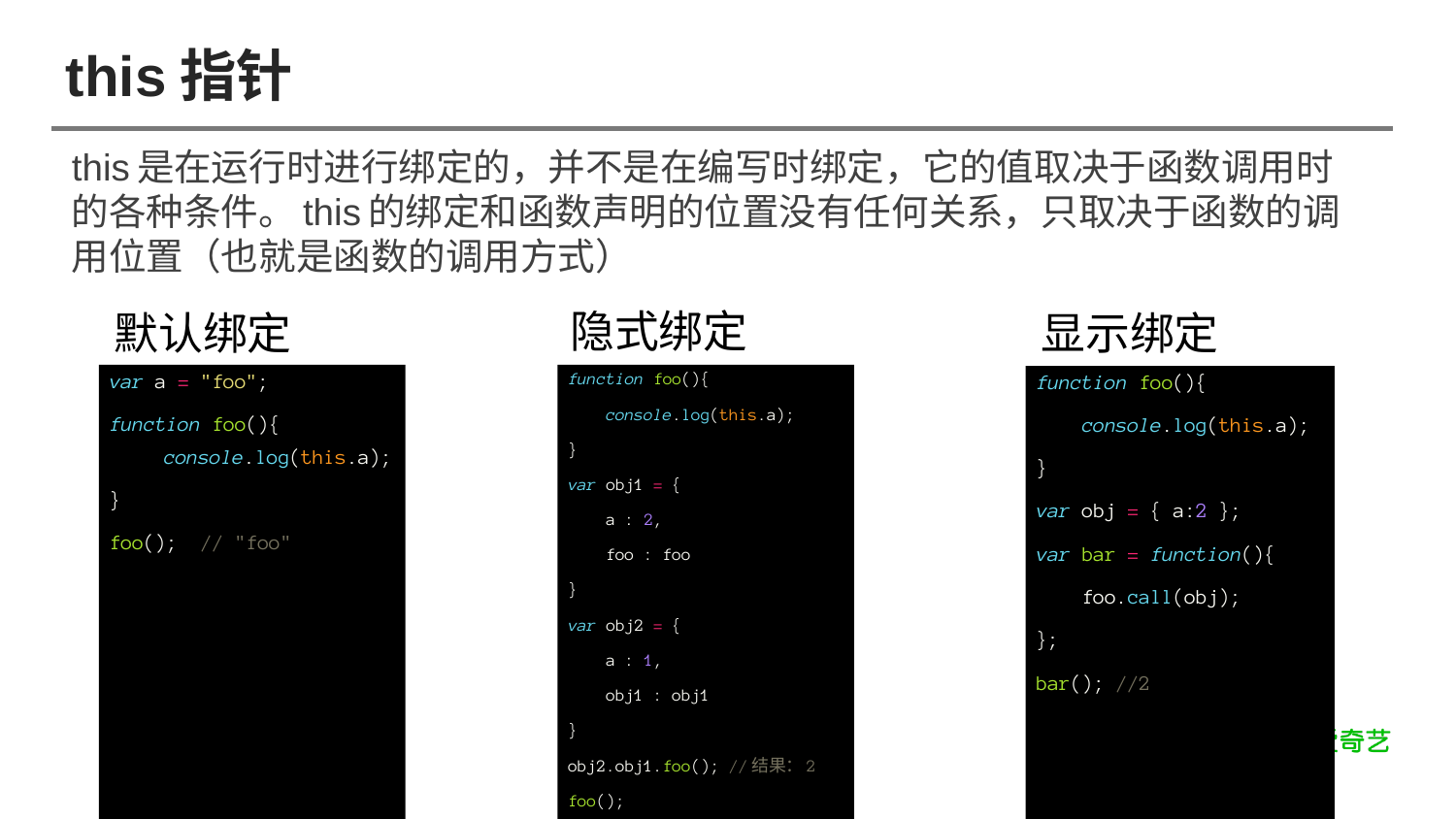

# this指针
this是在运行时进行绑定的，并不是在编写时绑定，它的值取决于函数调用时的各种条件。this的绑定和函数声明的位置没有任何关系，只取决于函数的调用位置（也就是函数的调用方式）
隐式绑定
function foo(){
    console.log(this.a);
}
var obj1 = {
    a : 2,
    foo : foo
}
var obj2 = {
    a : 1,
    obj1 : obj1
}
obj2.obj1.foo(); //结果：2
foo();

默认绑定
var a = "foo";
function foo(){
console.log(this.a);
}
foo();  // "foo"

显示绑定
function foo(){
    console.log(this.a);
}
var obj = { a:2 };
var bar = function(){
    foo.call(obj);
};
bar(); //2